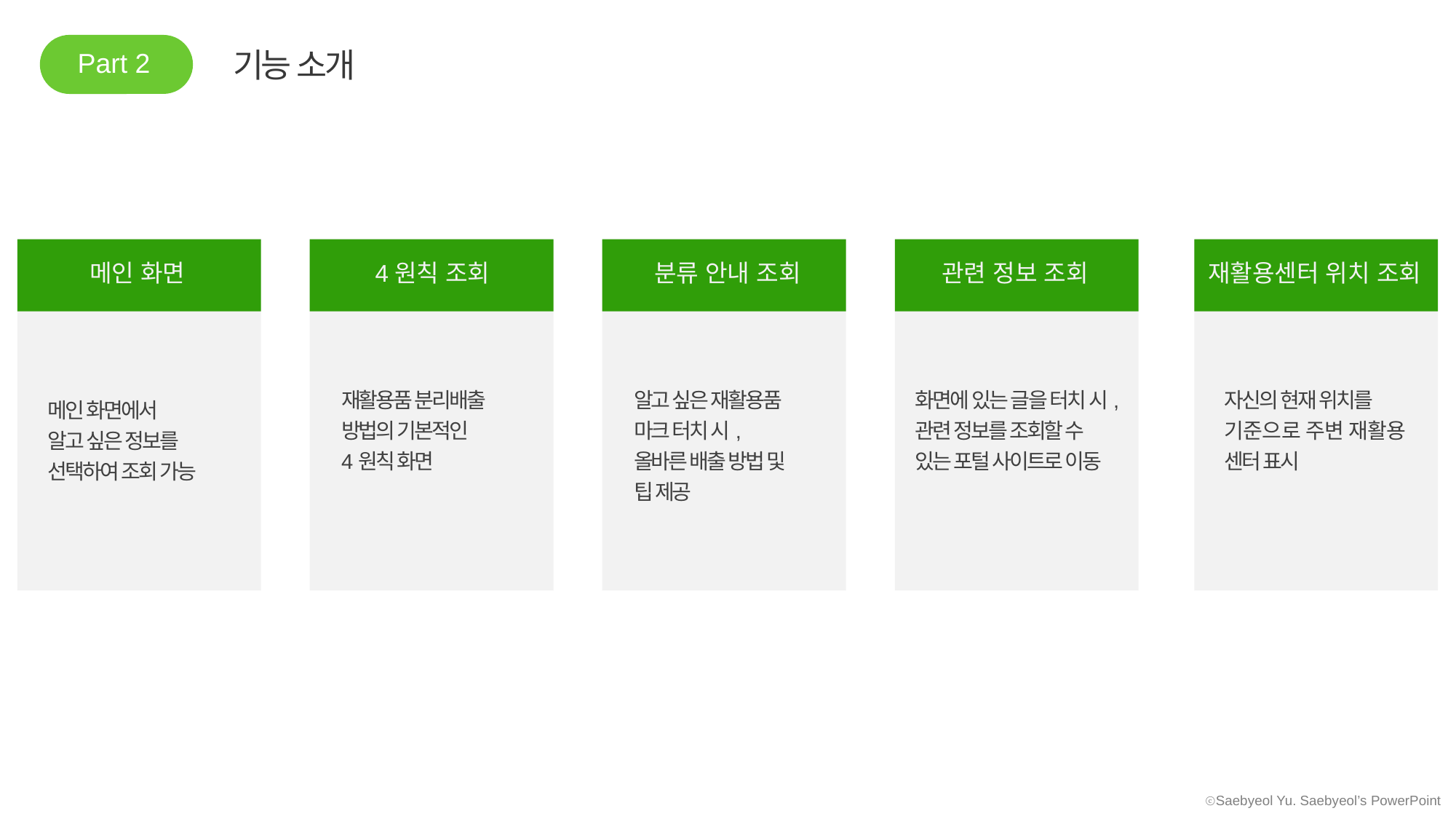

Part 2
기능 소개

메인 화면
4원칙 조회
분류 안내 조회
관련 정보 조회
재활용센터 위치 조회
재활용품 분리배출
방법의 기본적인
4원칙 화면
알고 싶은 재활용품
마크 터치 시,
올바른 배출 방법 및
팁 제공
화면에 있는 글을 터치 시, 관련 정보를 조회할 수
있는 포털 사이트로 이동
자신의 현재 위치를
기준으로 주변 재활용 센터 표시
메인 화면에서
알고 싶은 정보를
선택하여 조회 가능